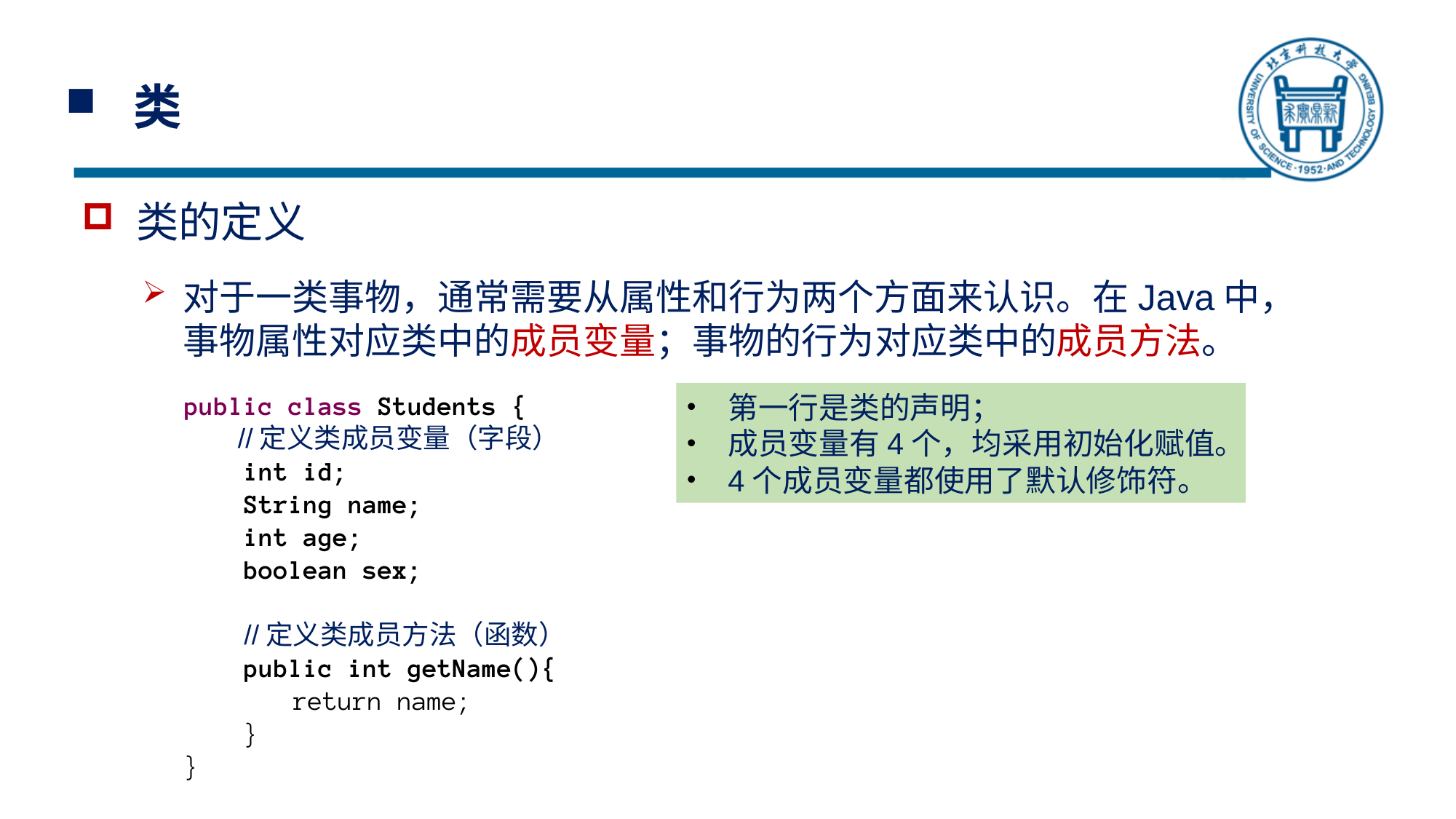

# 类
类的定义
对于一类事物，通常需要从属性和行为两个方面来认识。在Java中，事物属性对应类中的成员变量；事物的行为对应类中的成员方法。
public class Students {
       //定义类成员变量（字段）
    int id;
    String name;
    int age;
    boolean sex;

    //定义类成员方法（函数）
    public int getName(){
	return name;
    }
}
第一行是类的声明；
成员变量有4个，均采用初始化赋值。
4个成员变量都使用了默认修饰符。